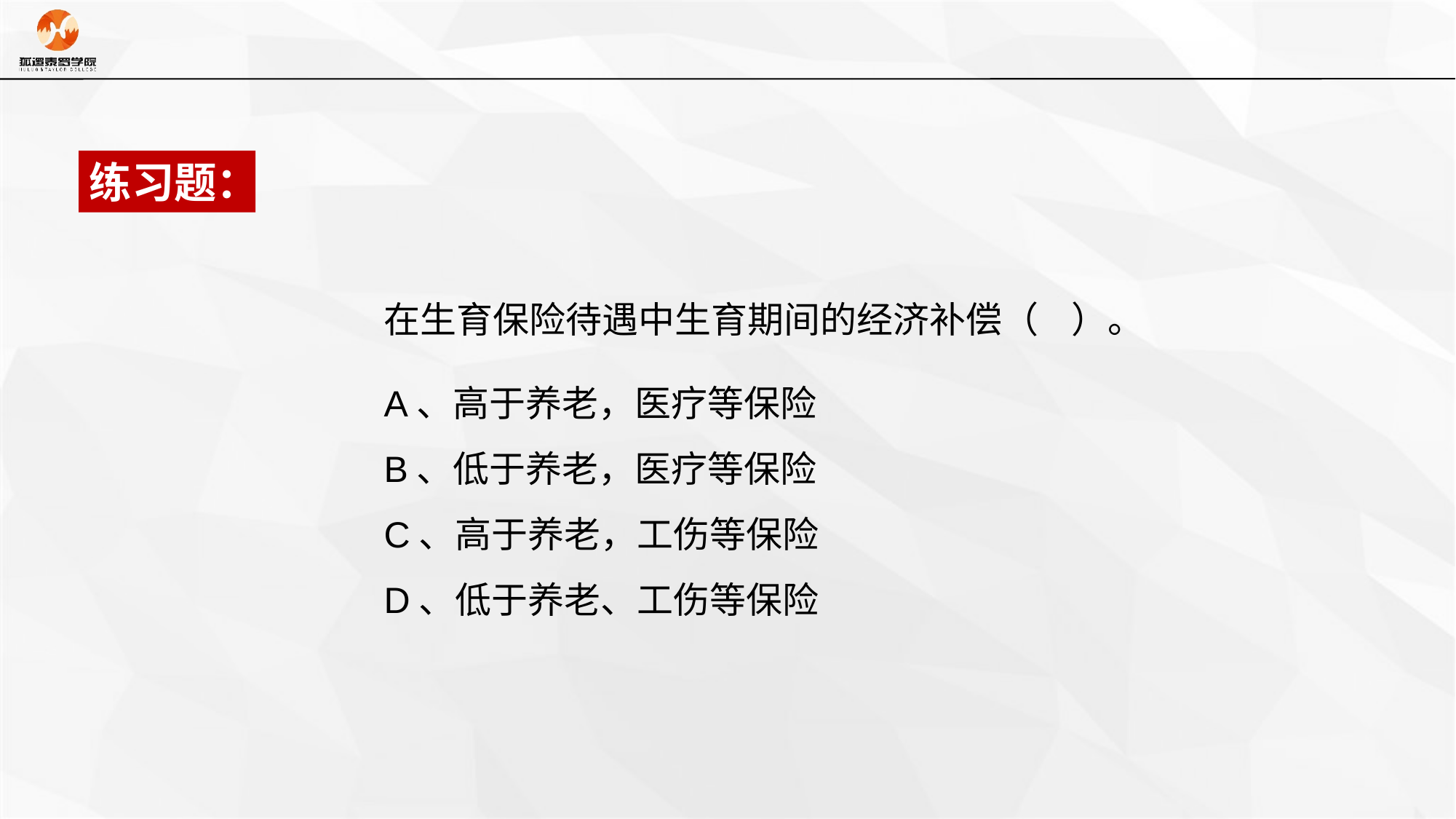

练习题：
在生育保险待遇中生育期间的经济补偿（    ）。
A、高于养老，医疗等保险
B、低于养老，医疗等保险
C、高于养老，工伤等保险
D、低于养老、工伤等保险